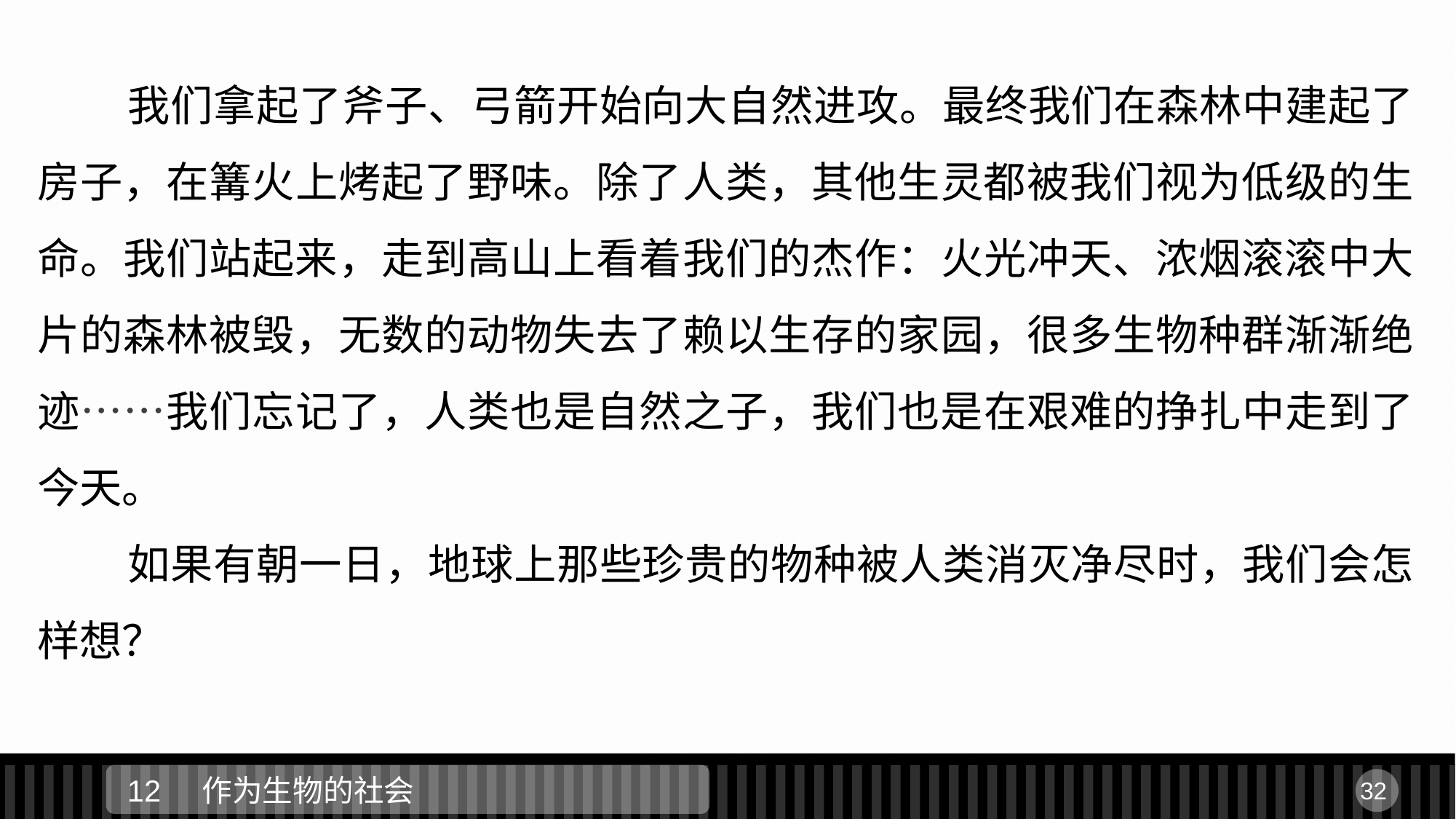

我们拿起了斧子、弓箭开始向大自然进攻。最终我们在森林中建起了房子，在篝火上烤起了野味。除了人类，其他生灵都被我们视为低级的生命。我们站起来，走到高山上看着我们的杰作：火光冲天、浓烟滚滚中大片的森林被毁，无数的动物失去了赖以生存的家园，很多生物种群渐渐绝迹……我们忘记了，人类也是自然之子，我们也是在艰难的挣扎中走到了今天。
        如果有朝一日，地球上那些珍贵的物种被人类消灭净尽时，我们会怎样想？